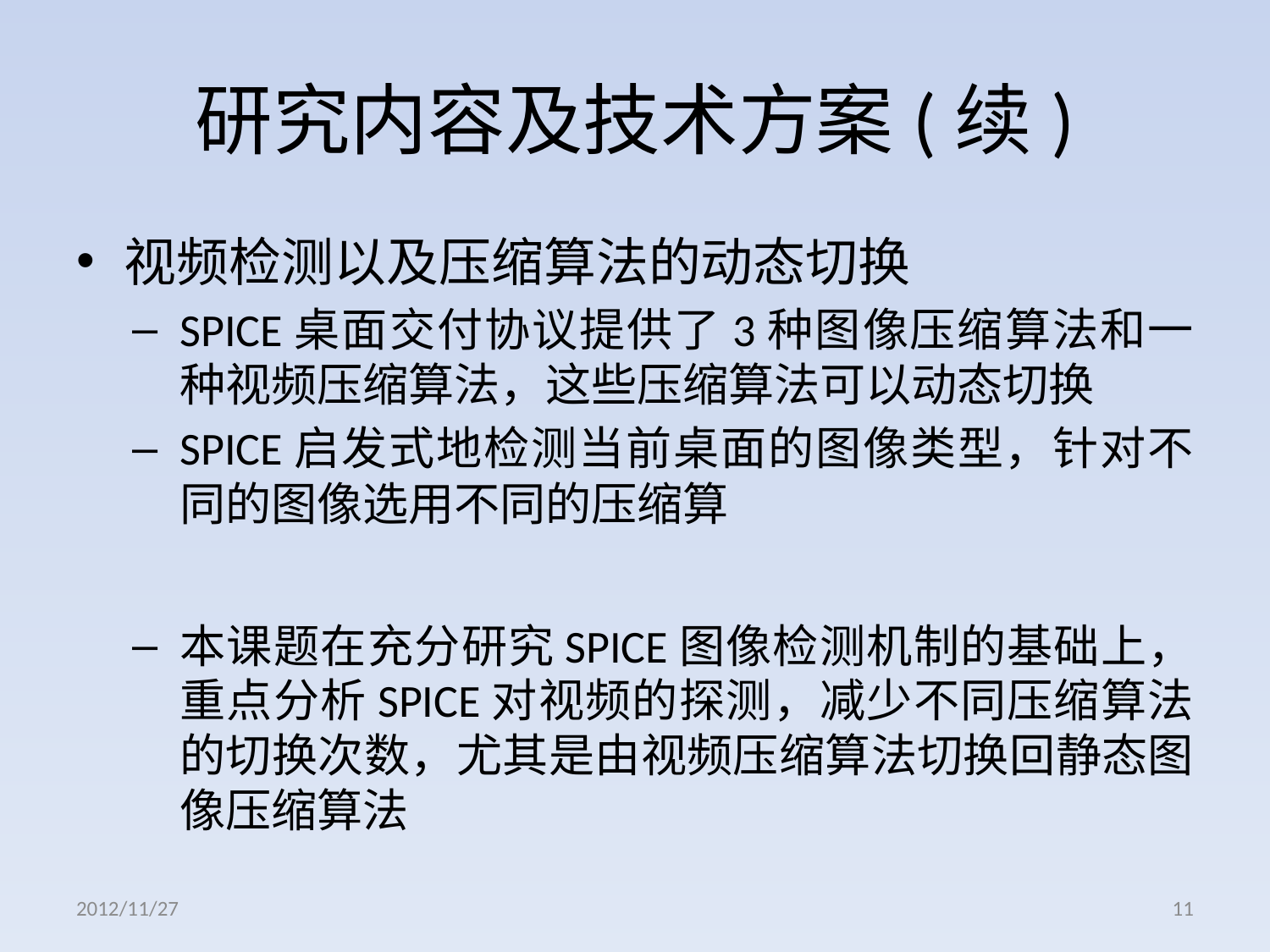

# 研究内容及技术方案(续)
视频检测以及压缩算法的动态切换
SPICE桌面交付协议提供了3种图像压缩算法和一种视频压缩算法，这些压缩算法可以动态切换
SPICE启发式地检测当前桌面的图像类型，针对不同的图像选用不同的压缩算

本课题在充分研究SPICE图像检测机制的基础上，重点分析SPICE对视频的探测，减少不同压缩算法的切换次数，尤其是由视频压缩算法切换回静态图像压缩算法
2012/11/27
11